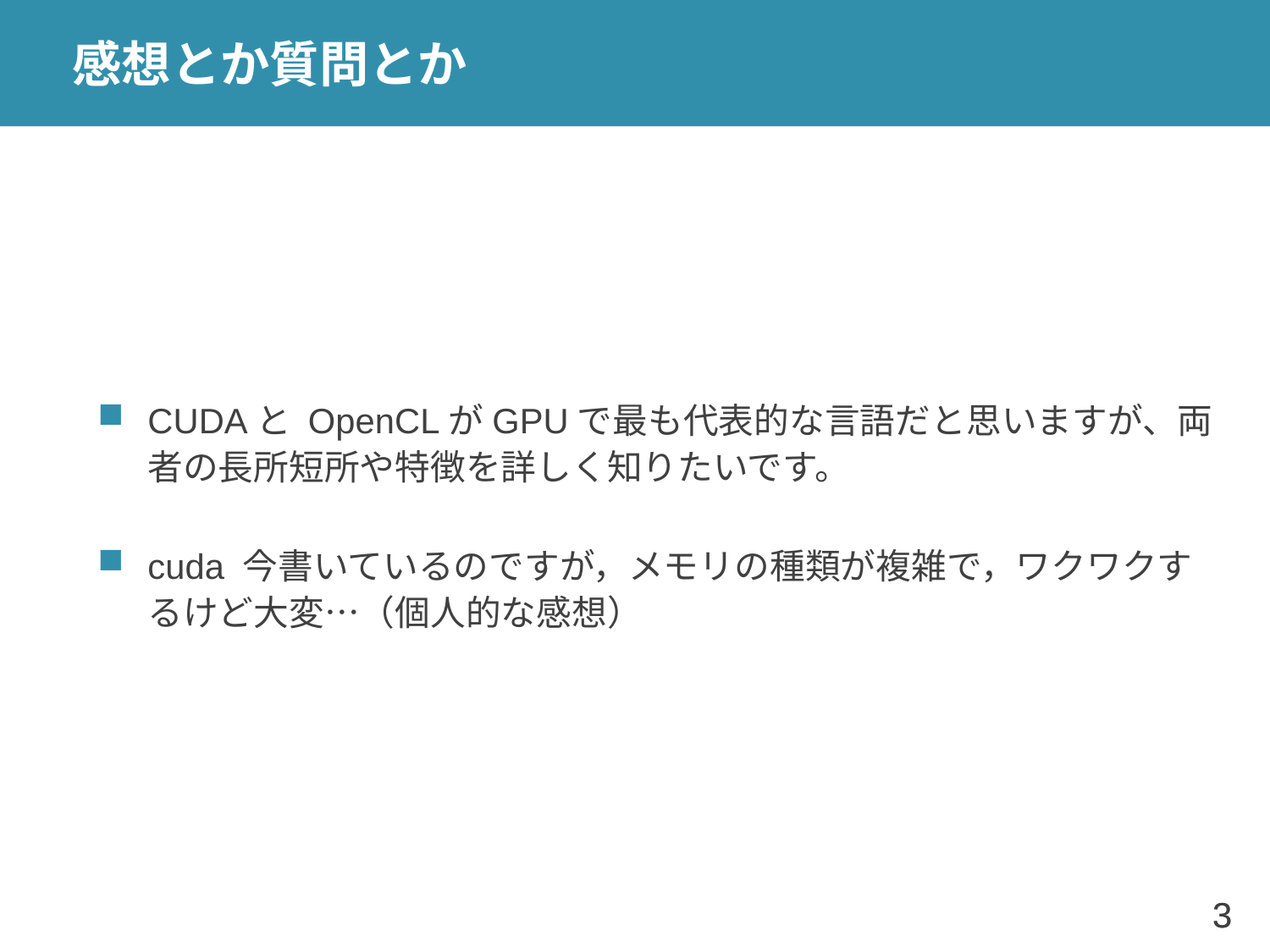

# 感想とか質問とか
CUDAと OpenCLがGPUで最も代表的な言語だと思いますが、両者の長所短所や特徴を詳しく知りたいです。
cuda 今書いているのですが，メモリの種類が複雑で，ワクワクするけど大変…（個人的な感想）